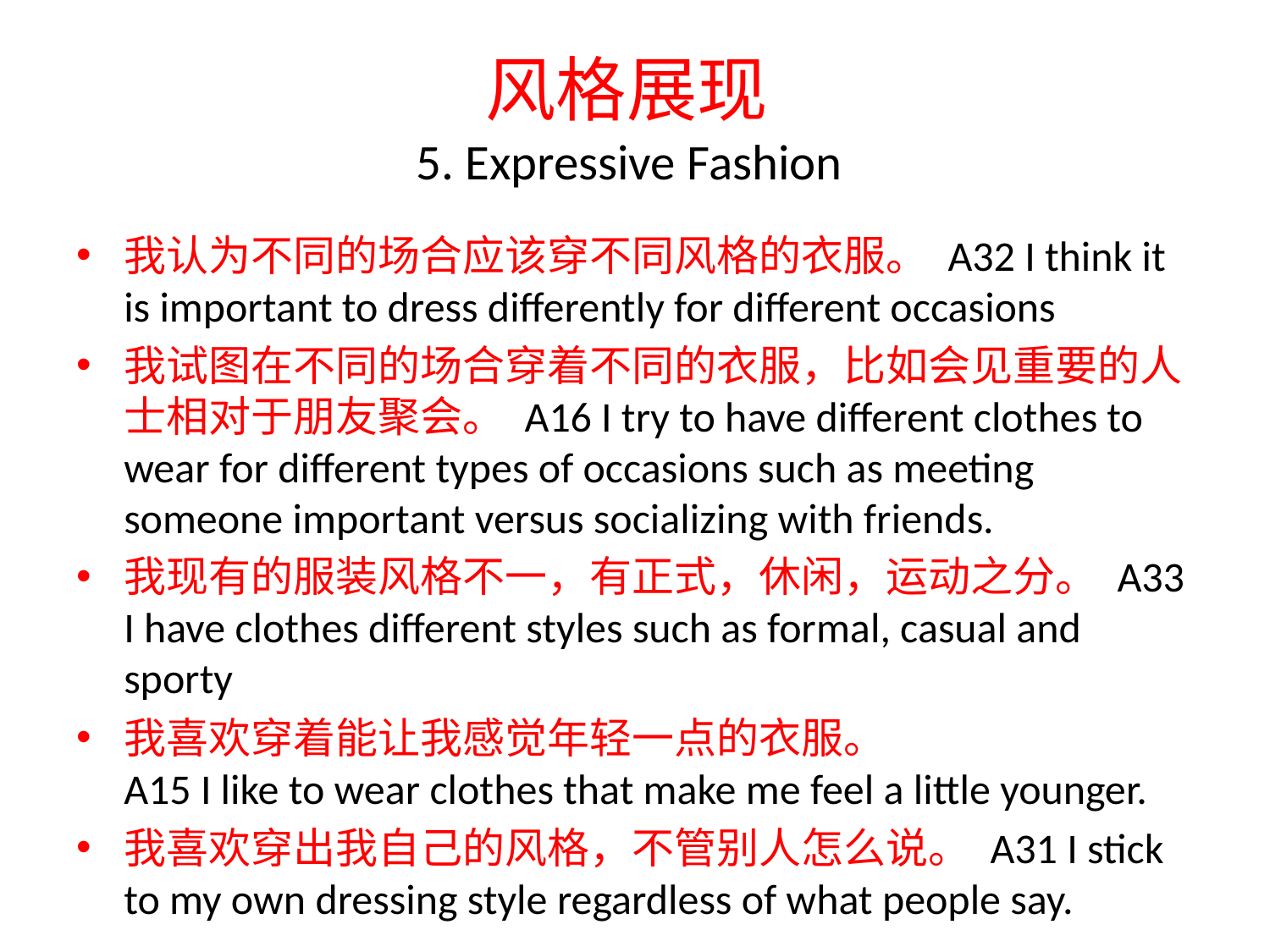

# 风格展现 5. Expressive Fashion
我认为不同的场合应该穿不同风格的衣服。 A32 I think it is important to dress differently for different occasions
我试图在不同的场合穿着不同的衣服，比如会见重要的人士相对于朋友聚会。 A16 I try to have different clothes to wear for different types of occasions such as meeting someone important versus socializing with friends.
我现有的服装风格不一，有正式，休闲，运动之分。 A33 I have clothes different styles such as formal, casual and sporty
我喜欢穿着能让我感觉年轻一点的衣服。
A15 I like to wear clothes that make me feel a little younger.
我喜欢穿出我自己的风格，不管别人怎么说。 A31 I stick to my own dressing style regardless of what people say.